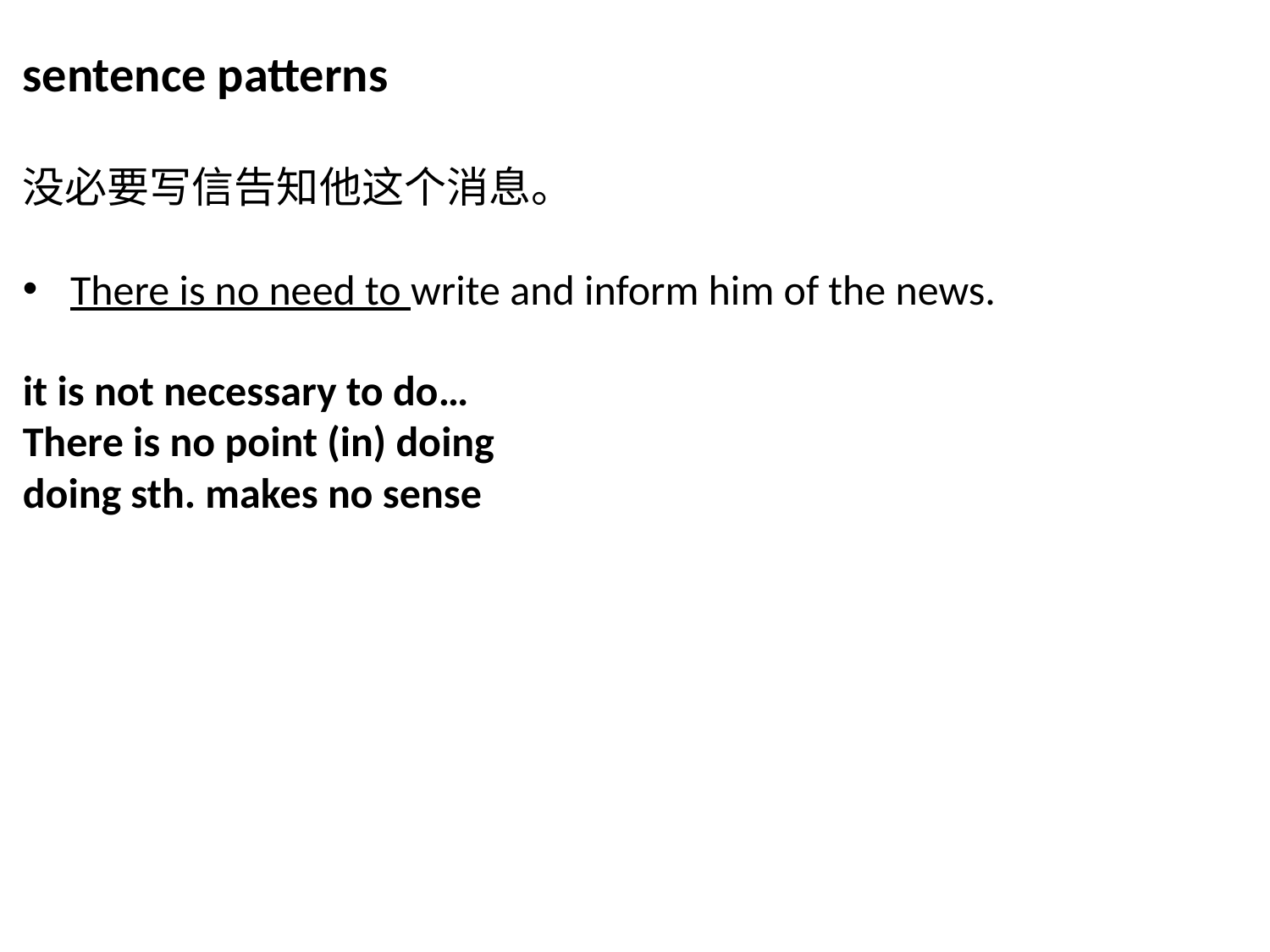

sentence patterns

没必要写信告知他这个消息。

There is no need to write and inform him of the news.

it is not necessary to do…
There is no point (in) doing
doing sth. makes no sense